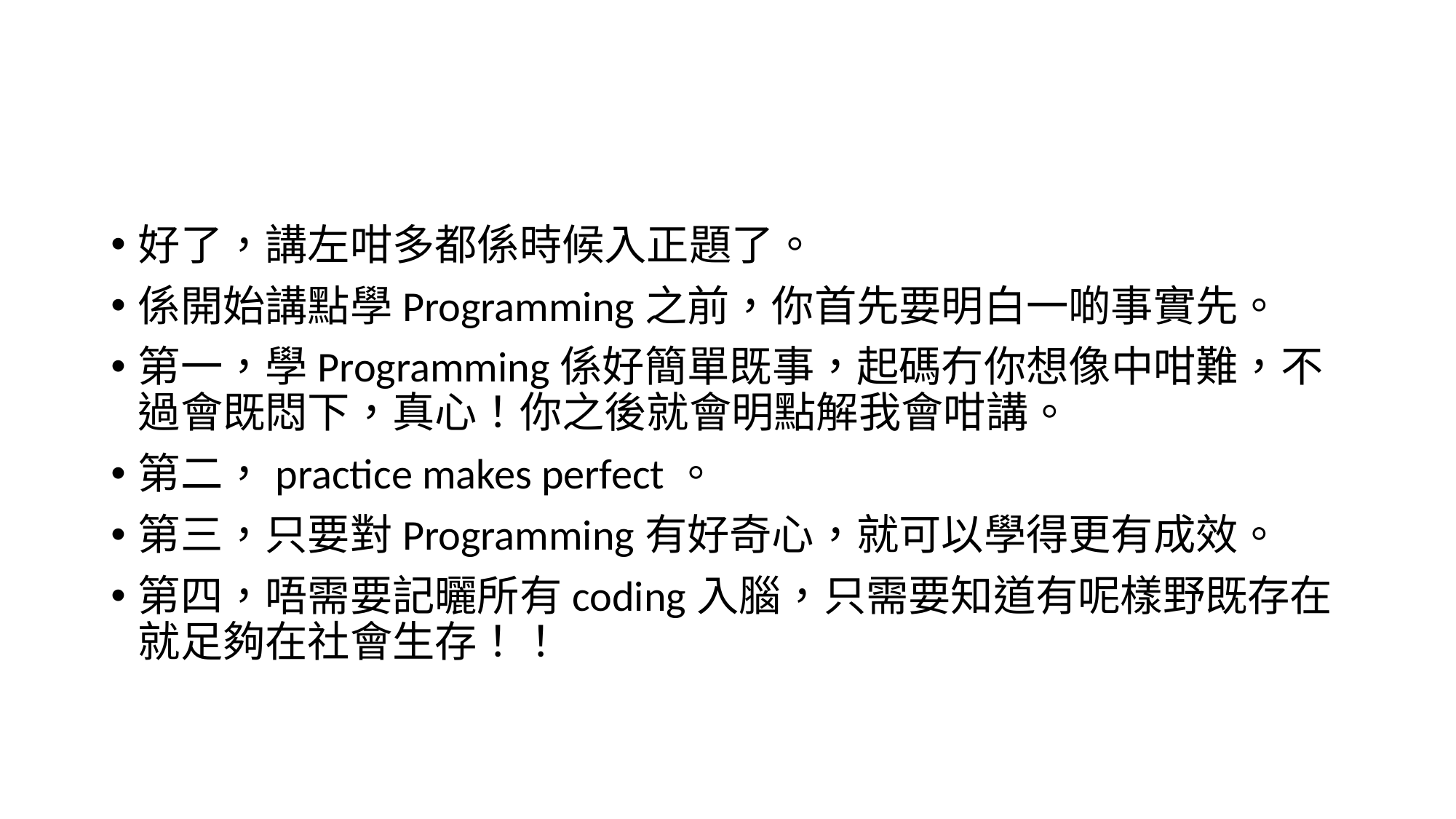

#
好了，講左咁多都係時候入正題了。
係開始講點學Programming之前，你首先要明白一啲事實先。
第一，學Programming係好簡單既事，起碼冇你想像中咁難，不過會既悶下，真心！你之後就會明點解我會咁講。
第二，practice makes perfect。
第三，只要對Programming有好奇心，就可以學得更有成效。
第四，唔需要記曬所有coding入腦，只需要知道有呢樣野既存在就足夠在社會生存！！